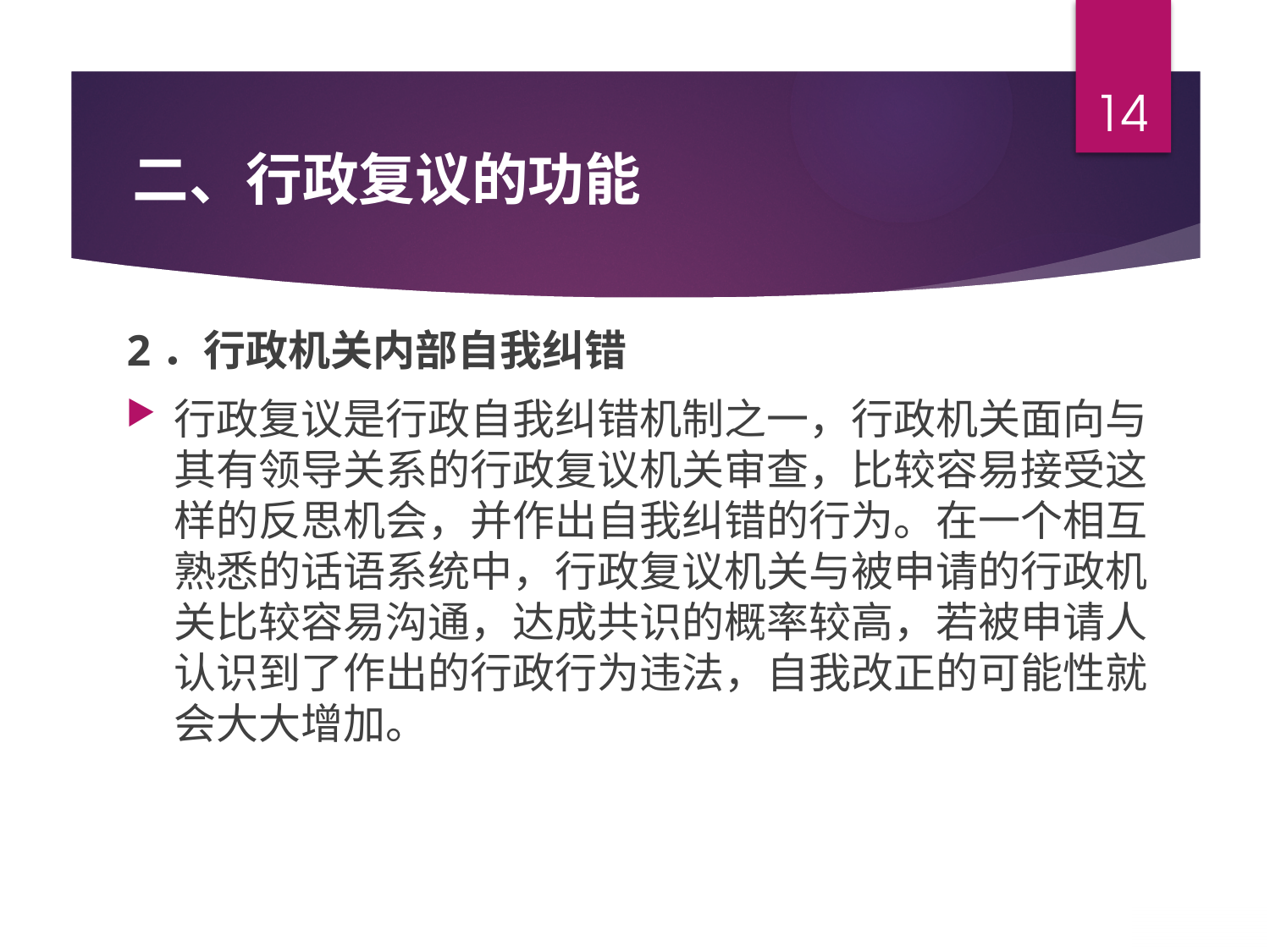

14
# 二、行政复议的功能
2．行政机关内部自我纠错
行政复议是行政自我纠错机制之一，行政机关面向与其有领导关系的行政复议机关审查，比较容易接受这样的反思机会，并作出自我纠错的行为。在一个相互熟悉的话语系统中，行政复议机关与被申请的行政机关比较容易沟通，达成共识的概率较高，若被申请人认识到了作出的行政行为违法，自我改正的可能性就会大大增加。